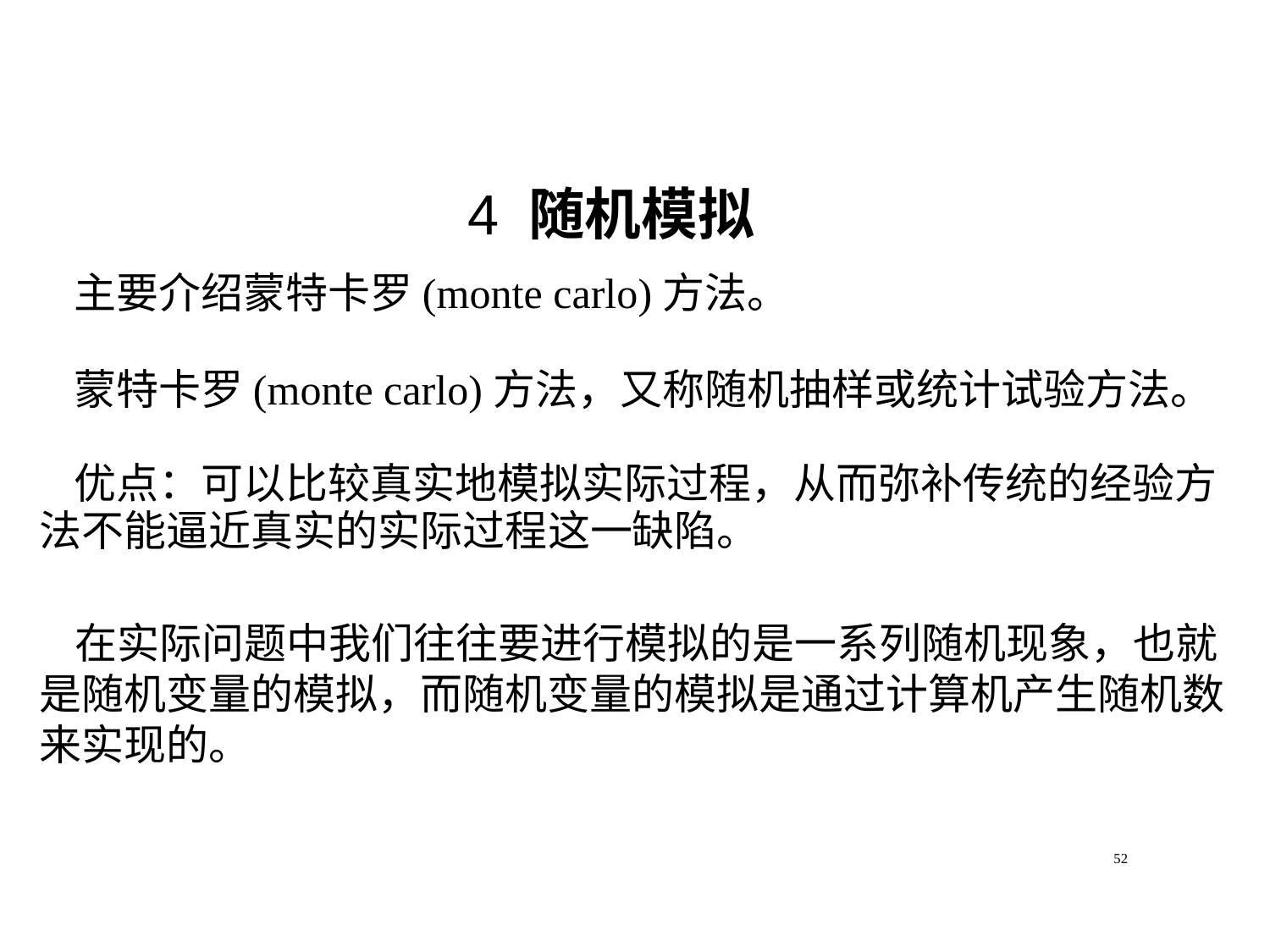

4 随机模拟

	主要介绍蒙特卡罗(monte carlo)方法。

	蒙特卡罗(monte carlo)方法，又称随机抽样或统计试验方法。

	优点：可以比较真实地模拟实际过程，从而弥补传统的经验方法不能逼近真实的实际过程这一缺陷。

		在实际问题中我们往往要进行模拟的是一系列随机现象，也就是随机变量的模拟，而随机变量的模拟是通过计算机产生随机数来实现的。
52